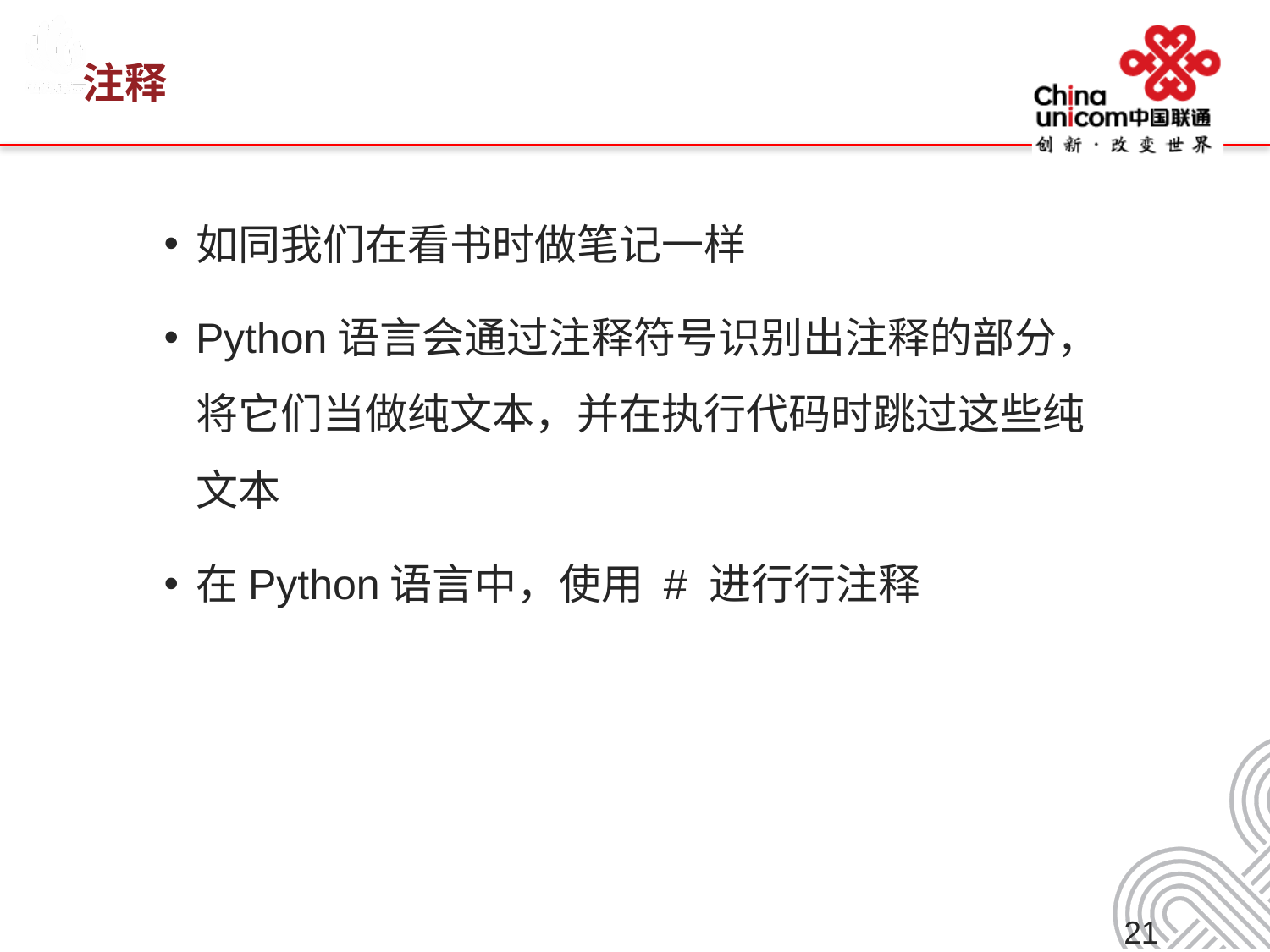

# 注释
如同我们在看书时做笔记一样
Python语言会通过注释符号识别出注释的部分，将它们当做纯文本，并在执行代码时跳过这些纯文本
在Python语言中，使用 # 进行行注释